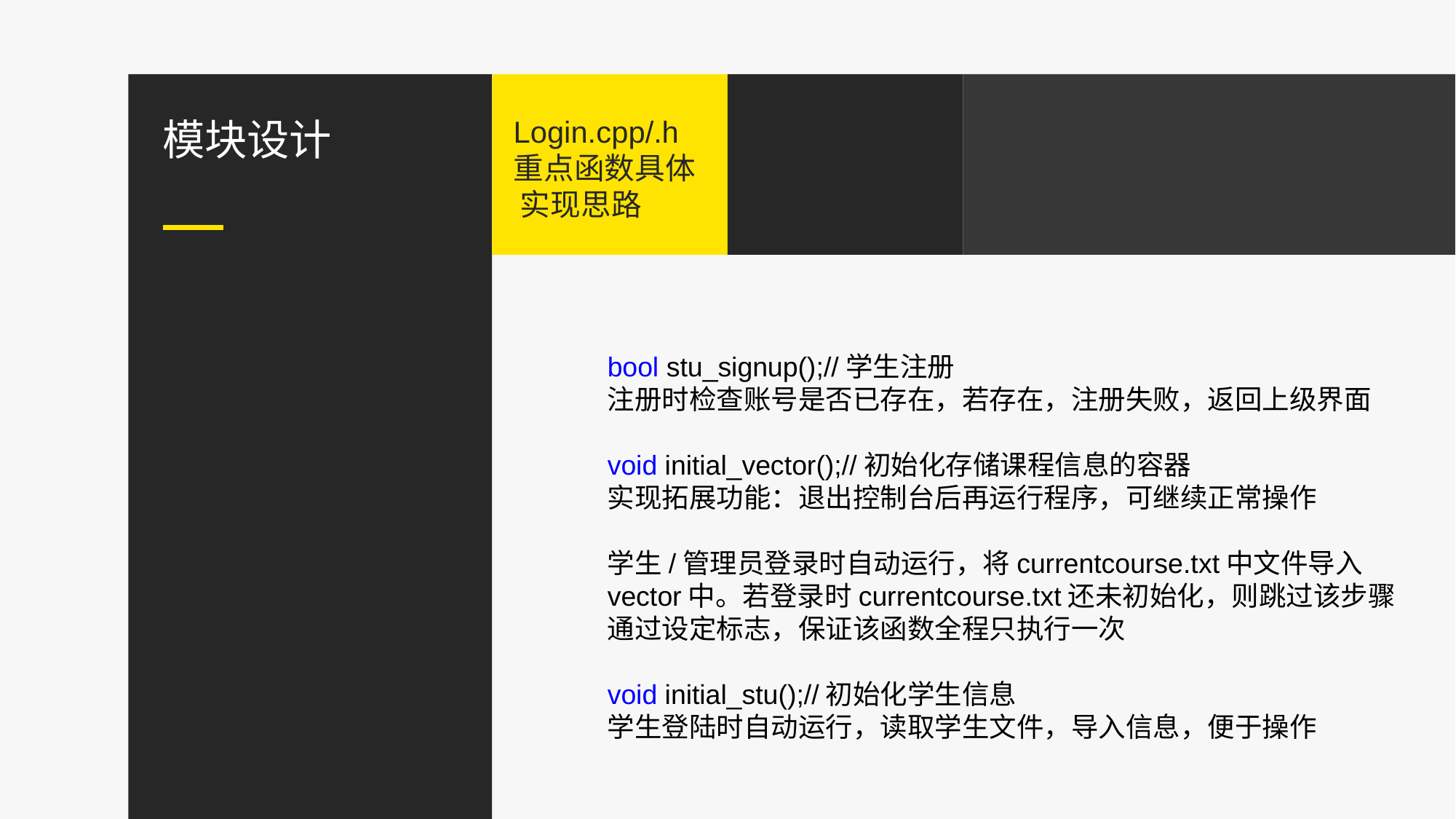

模块设计
Login.cpp/.h
重点函数具体   实现思路

bool stu_signup();//学生注册
注册时检查账号是否已存在，若存在，注册失败，返回上级界面

void initial_vector();//初始化存储课程信息的容器
实现拓展功能：退出控制台后再运行程序，可继续正常操作

学生/管理员登录时自动运行，将currentcourse.txt中文件导入vector中。若登录时currentcourse.txt还未初始化，则跳过该步骤
通过设定标志，保证该函数全程只执行一次

void initial_stu();//初始化学生信息
学生登陆时自动运行，读取学生文件，导入信息，便于操作